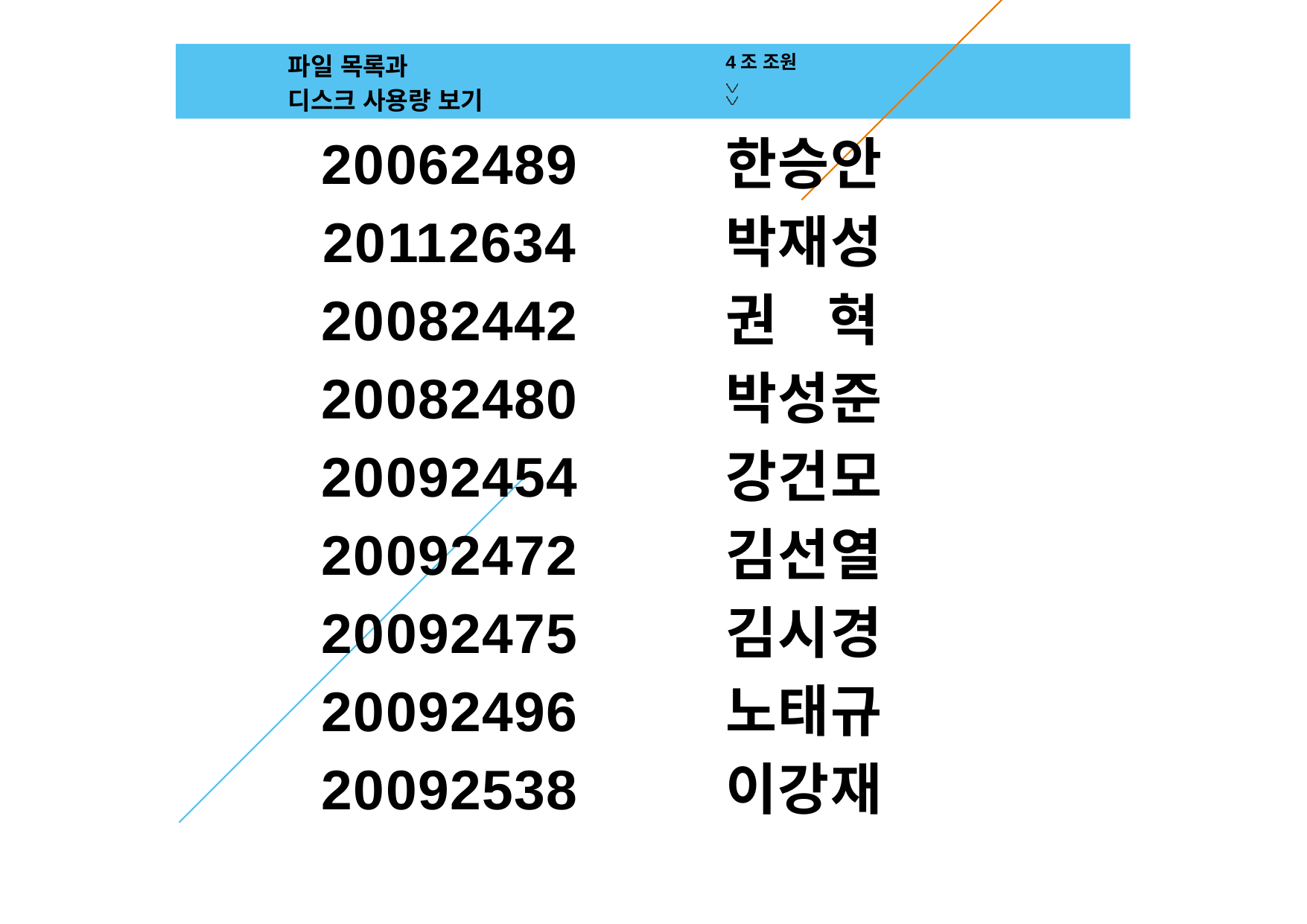

파일 목록과
디스크 사용량 보기
4조 조원
20062489
20112634
20082442
20082480
20092454
20092472
20092475
20092496
20092538
한승안
박재성
권   혁
박성준
강건모
김선열
김시경
노태규
이강재